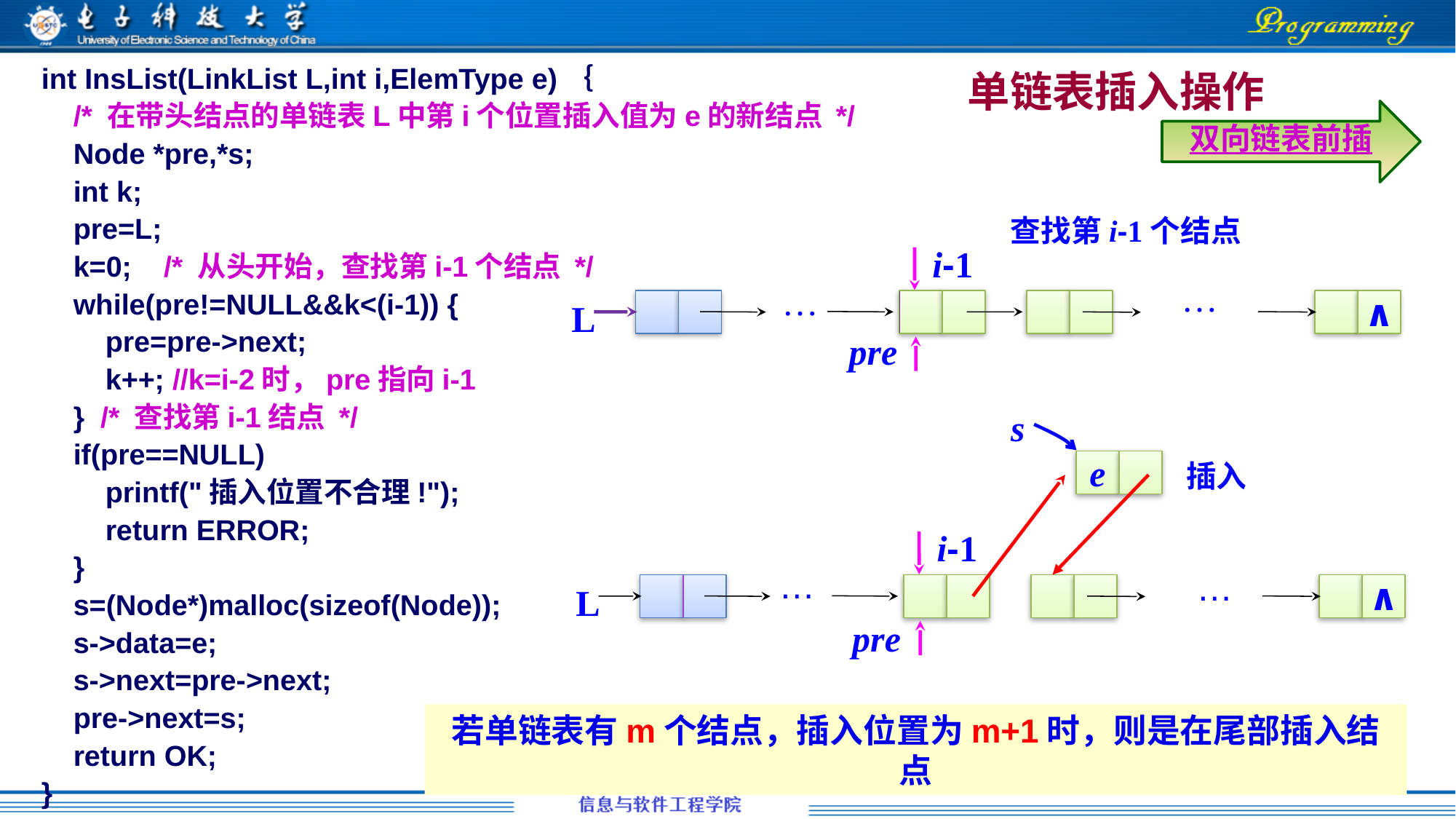

int InsList(LinkList L,int i,ElemType e)｛
    /* 在带头结点的单链表L中第i个位置插入值为e的新结点 */
    Node *pre,*s;
    int k;
    pre=L;
    k=0;    /* 从头开始，查找第i-1个结点 */
    while(pre!=NULL&&k<(i-1)) {
        pre=pre->next;
        k++; //k=i-2时，pre指向i-1
    }  /* 查找第i-1结点 */
    if(pre==NULL)
        printf("插入位置不合理!");
        return ERROR;
    }
    s=(Node*)malloc(sizeof(Node));
    s->data=e;
    s->next=pre->next;
    pre->next=s;
    return OK;
}
# 单链表插入操作
双向链表前插
查找第i-1个结点
i-1

…
…
L

∧

pre

s

e

插入

i-1

…
…
L

∧

pre

若单链表有m个结点，插入位置为m+1时，则是在尾部插入结点